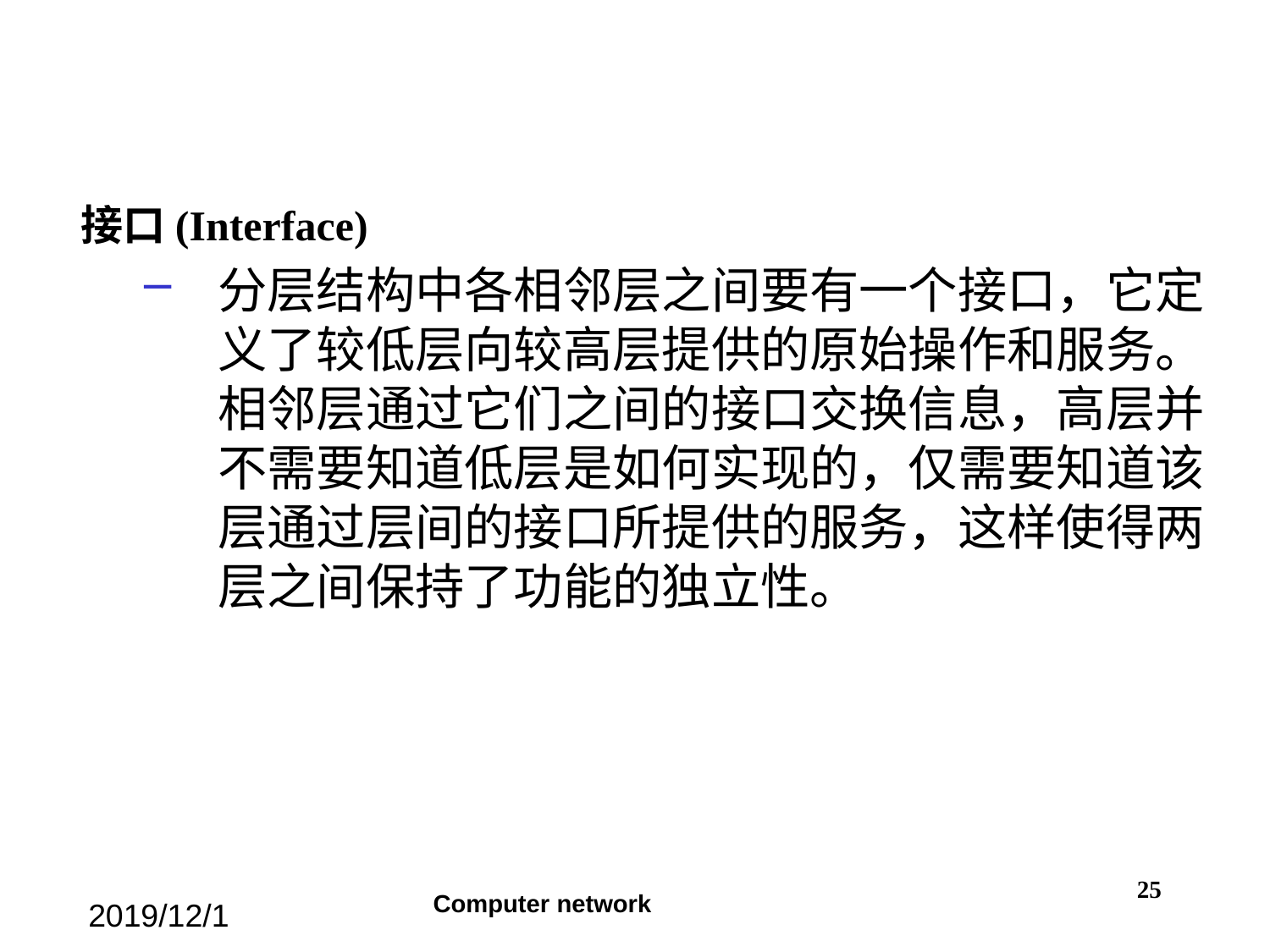

#
接口(Interface)
分层结构中各相邻层之间要有一个接口，它定义了较低层向较高层提供的原始操作和服务。相邻层通过它们之间的接口交换信息，高层并不需要知道低层是如何实现的，仅需要知道该层通过层间的接口所提供的服务，这样使得两层之间保持了功能的独立性。
25
Computer network
2019/12/1